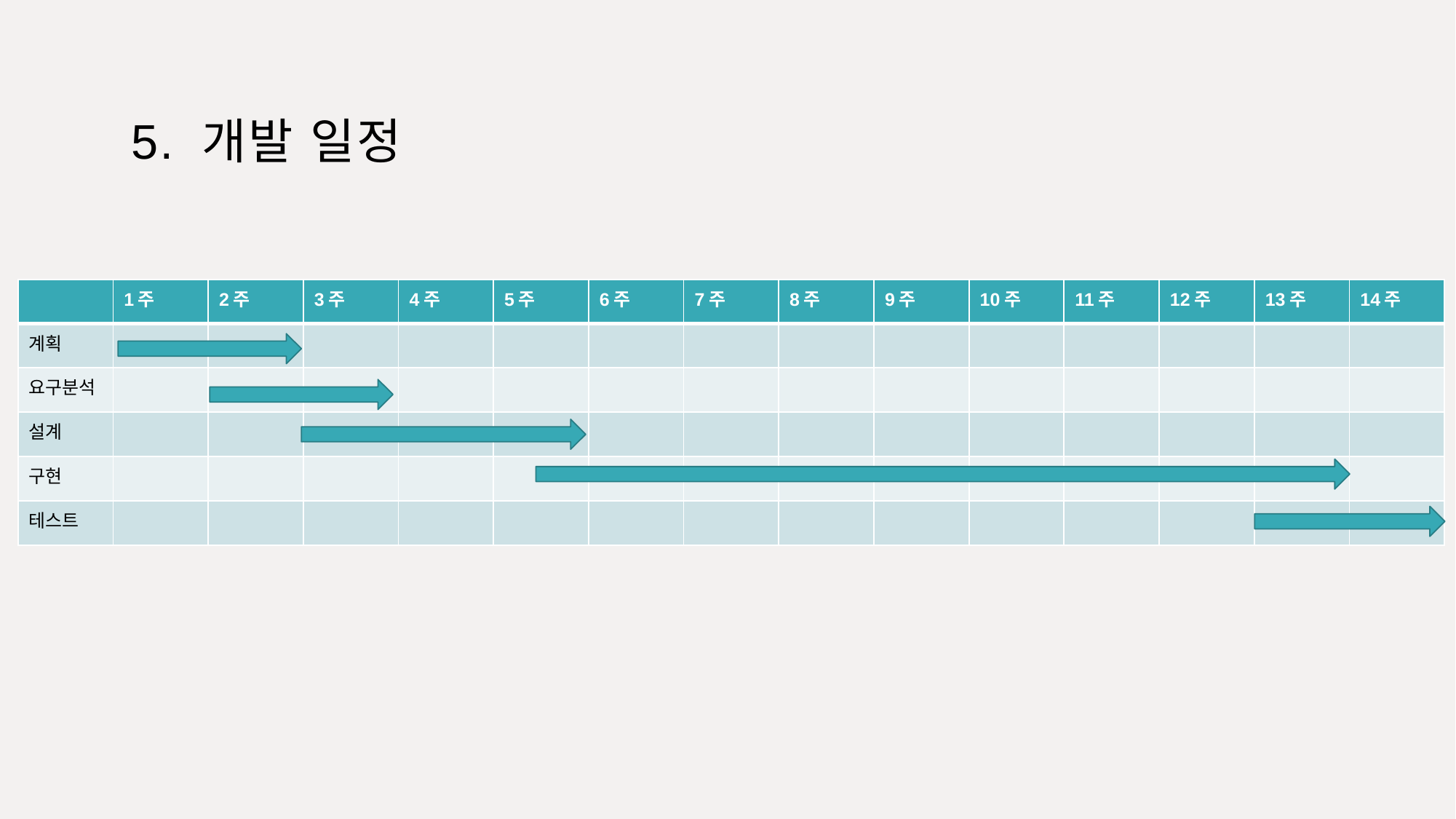

# 5. 개발 일정
|  | 1주 | 2주 | 3주 | 4주 | 5주 | 6주 | 7주 | 8주 | 9주 | 10주 | 11주 | 12주 | 13주 | 14주 |
| --- | --- | --- | --- | --- | --- | --- | --- | --- | --- | --- | --- | --- | --- | --- |
| 계획 |  |  |  |  |  |  |  |  |  |  |  |  |  |  |
| 요구분석 |  |  |  |  |  |  |  |  |  |  |  |  |  |  |
| 설계 |  |  |  |  |  |  |  |  |  |  |  |  |  |  |
| 구현 |  |  |  |  |  |  |  |  |  |  |  |  |  |  |
| 테스트 |  |  |  |  |  |  |  |  |  |  |  |  |  |  |